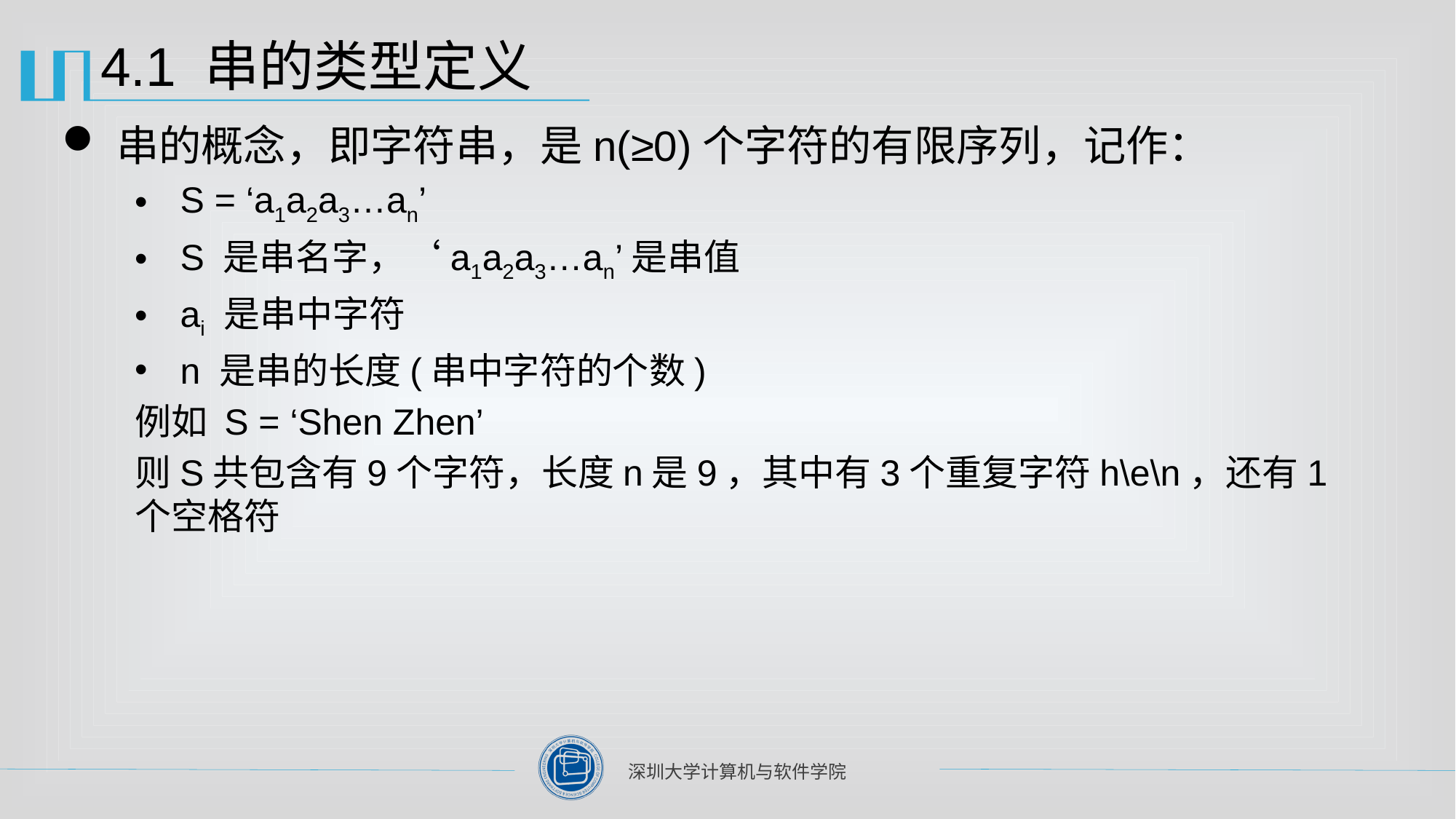

# 4.1 串的类型定义
串的概念，即字符串，是n(≥0)个字符的有限序列，记作：
S = ‘a1a2a3…an’
S 是串名字，‘a1a2a3…an’是串值
ai 是串中字符
n 是串的长度(串中字符的个数)
例如 S = ‘Shen Zhen’
则S共包含有9个字符，长度n是9，其中有3个重复字符h\e\n，还有1个空格符

4